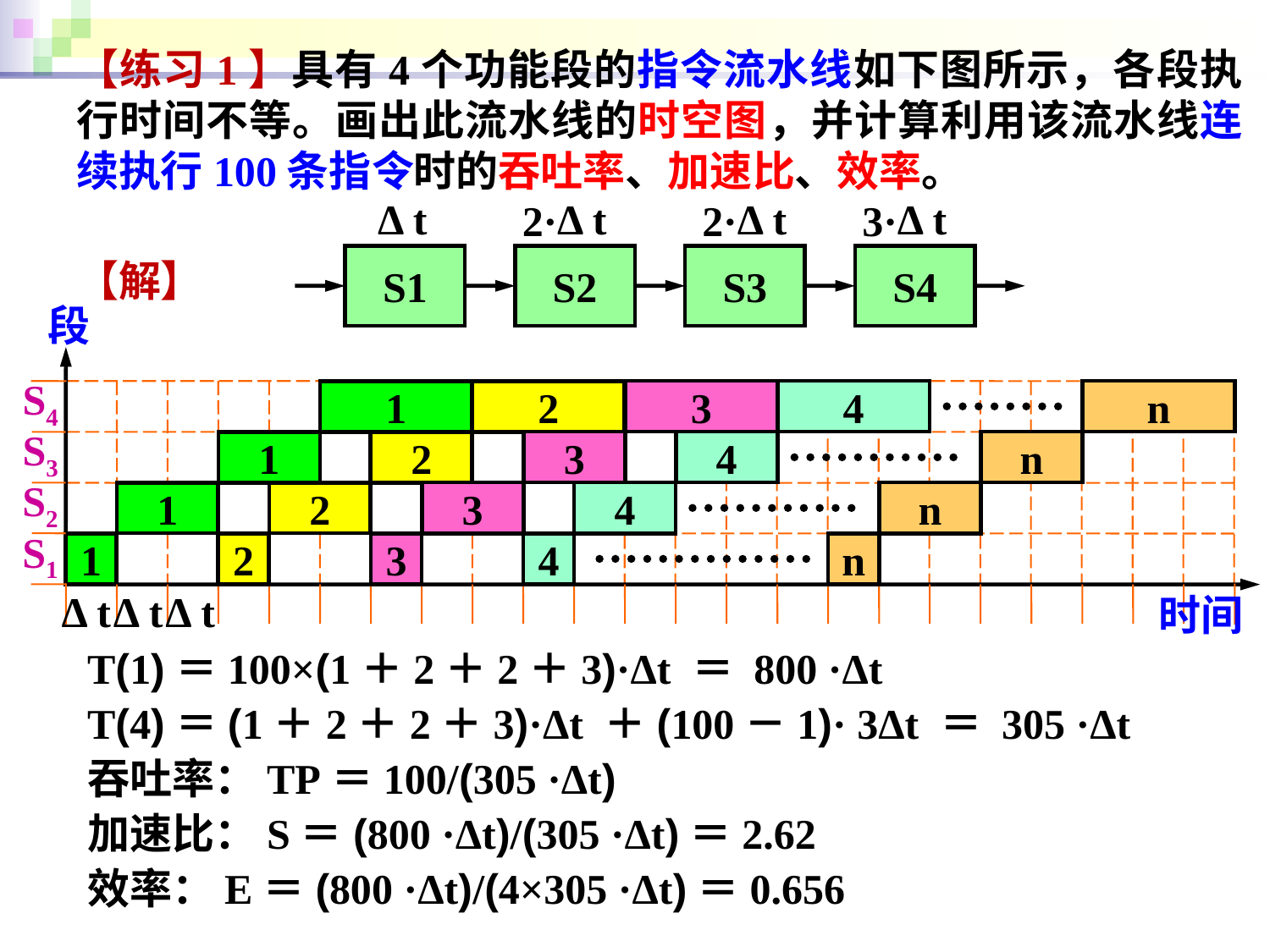

【练习1】具有4个功能段的指令流水线如下图所示，各段执行时间不等。画出此流水线的时空图，并计算利用该流水线连续执行100条指令时的吞吐率、加速比、效率。

【解】
Δ
t
Δ
t
2·
Δ
t
3·
Δ
t
2·
S1
S2
S3
S4

段

S4
3
4
n

1

2

S3
3
4
n

1

2

S2
3
4
n

1
2

S1

3
4
n
1

2

Δ
t
Δ
t
Δ
t
时间

T(1)＝100×(1＋2＋2＋3)·Δt ＝ 800 ·Δt
T(4)＝(1＋2＋2＋3)·Δt ＋(100－1)· 3Δt ＝ 305 ·Δt
吞吐率：TP＝100/(305 ·Δt)
加速比：S＝(800 ·Δt)/(305 ·Δt)＝2.62
效率：E＝(800 ·Δt)/(4×305 ·Δt)＝0.656